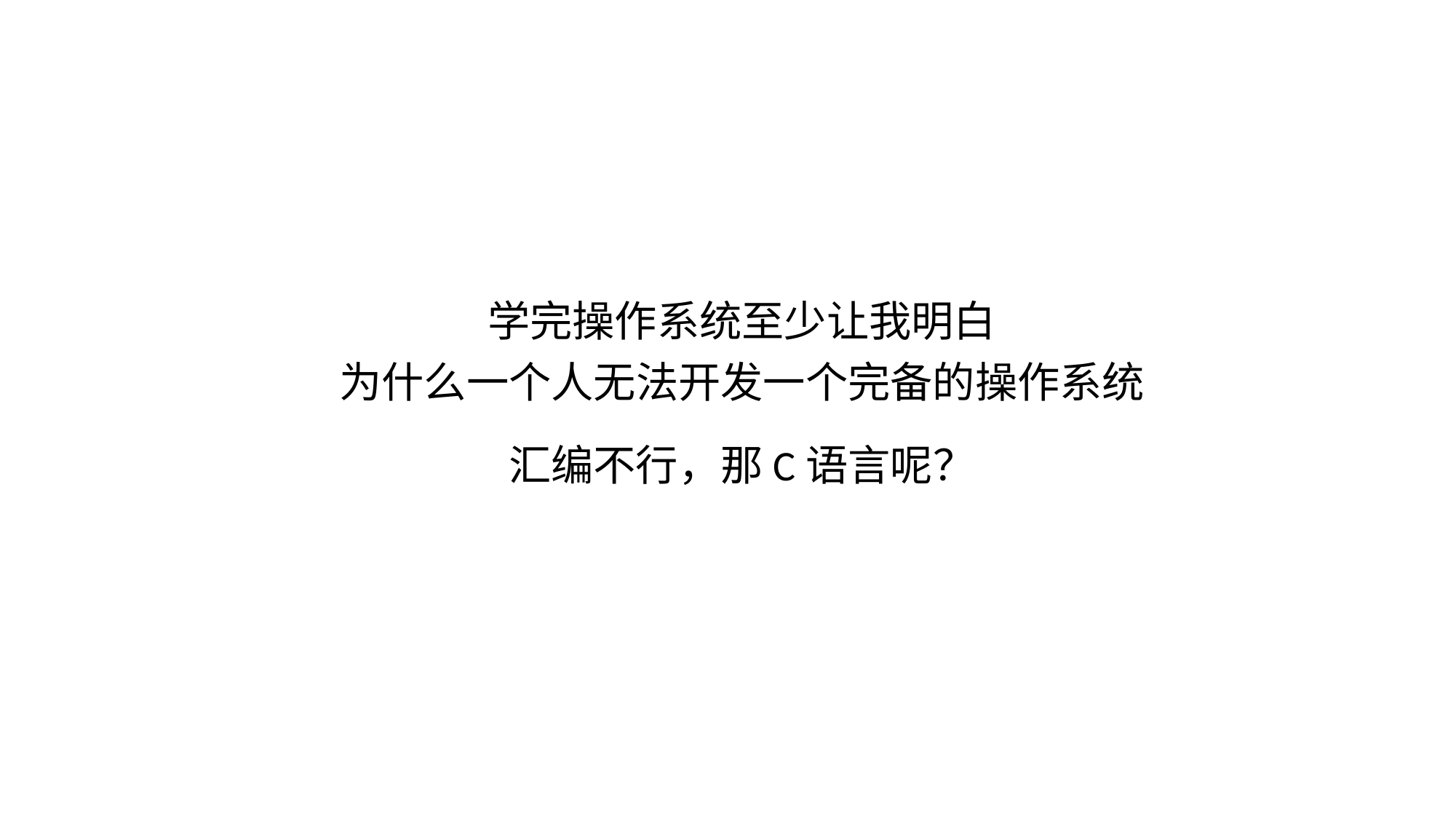

学完操作系统至少让我明白
为什么一个人无法开发一个完备的操作系统
汇编不行，那C语言呢？